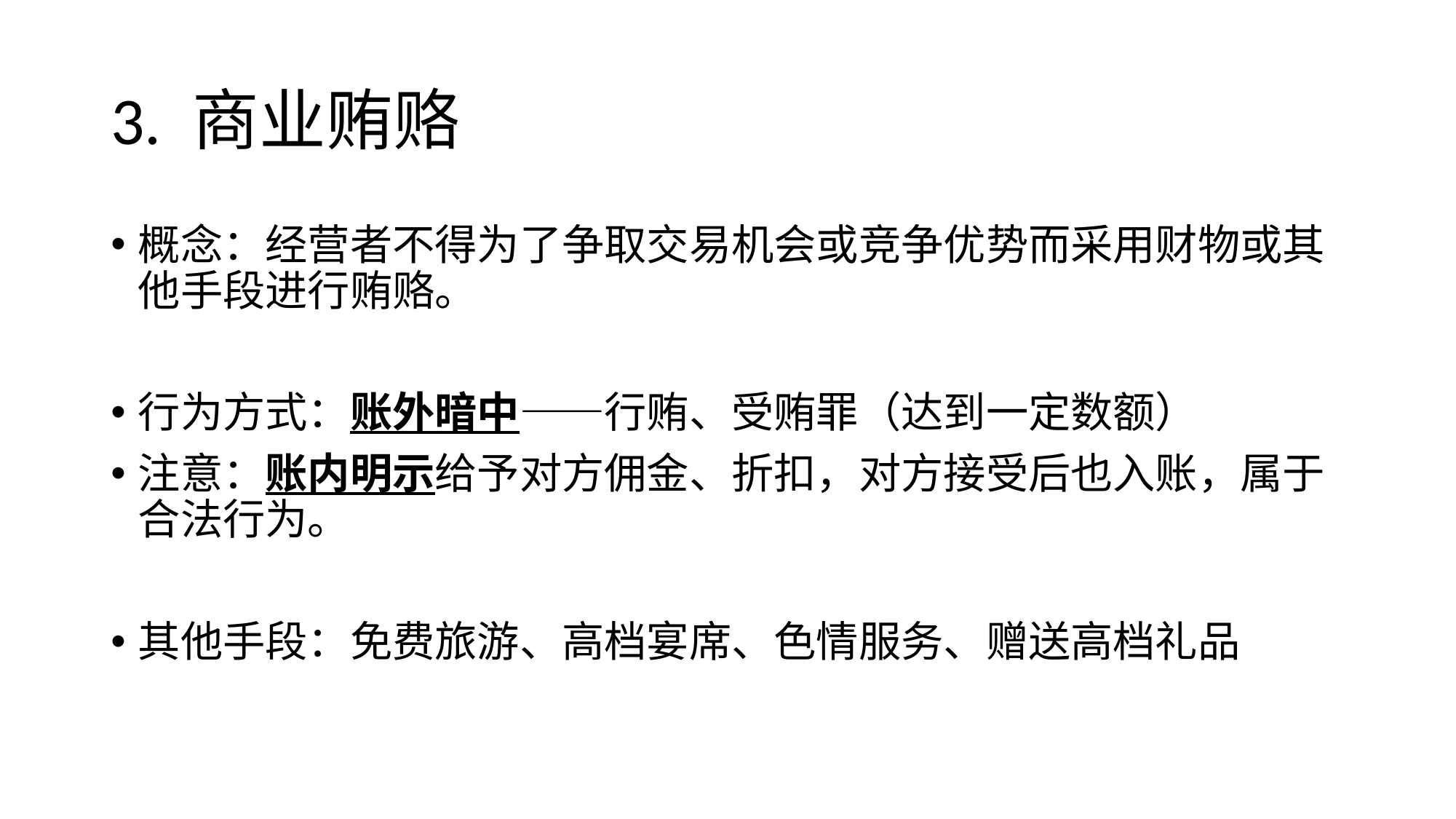

# 3. 商业贿赂
概念：经营者不得为了争取交易机会或竞争优势而采用财物或其他手段进行贿赂。

行为方式：账外暗中——行贿、受贿罪（达到一定数额）
注意：账内明示给予对方佣金、折扣，对方接受后也入账，属于合法行为。

其他手段：免费旅游、高档宴席、色情服务、赠送高档礼品